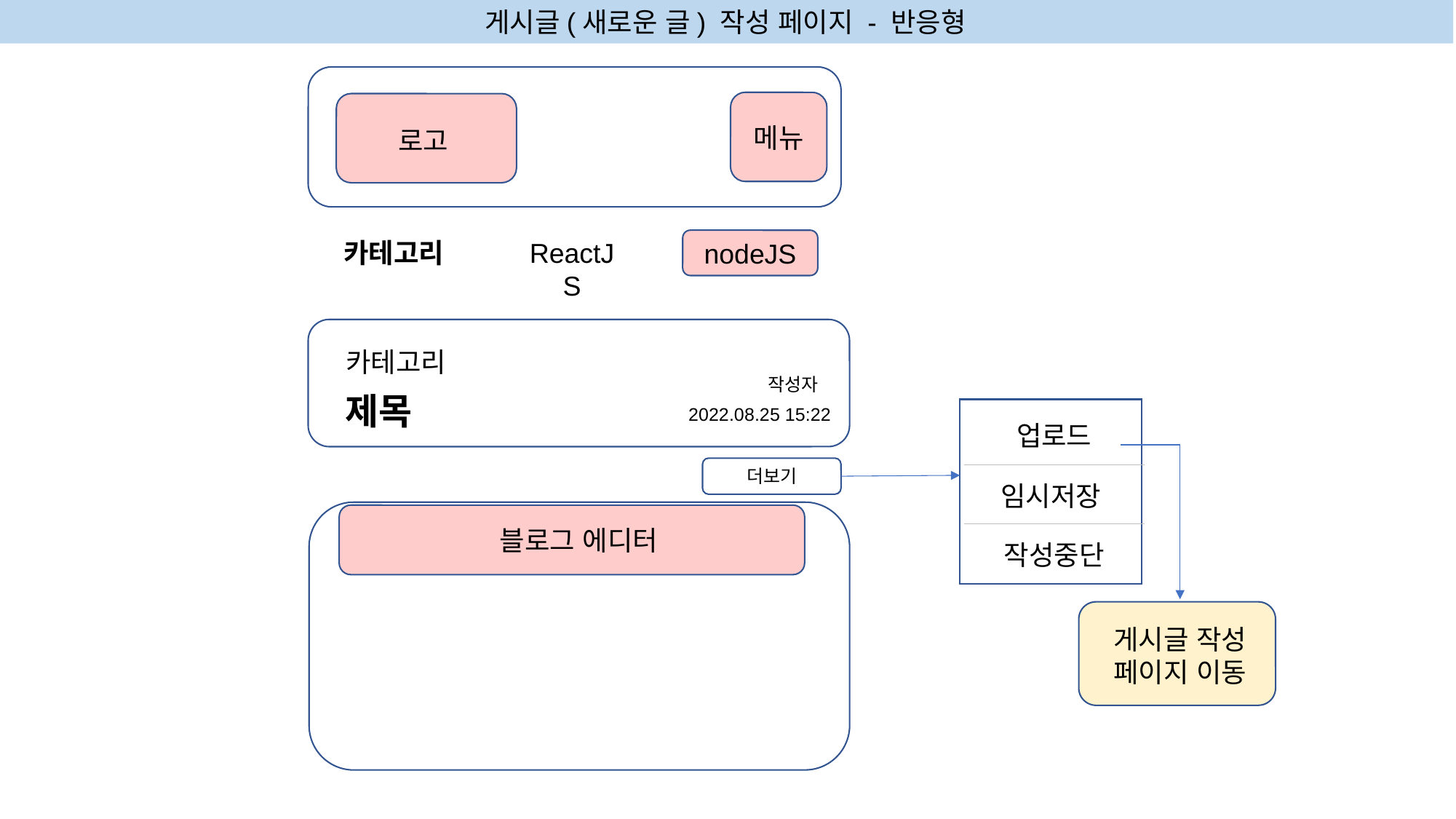

게시글(새로운 글) 작성 페이지 - 반응형

메뉴
로고
ReactJS

카테고리
nodeJS

카테고리
작성자
제목
2022.08.25 15:22

업로드

더보기
임시저장

블로그 에디터
작성중단

게시글 작성 페이지 이동